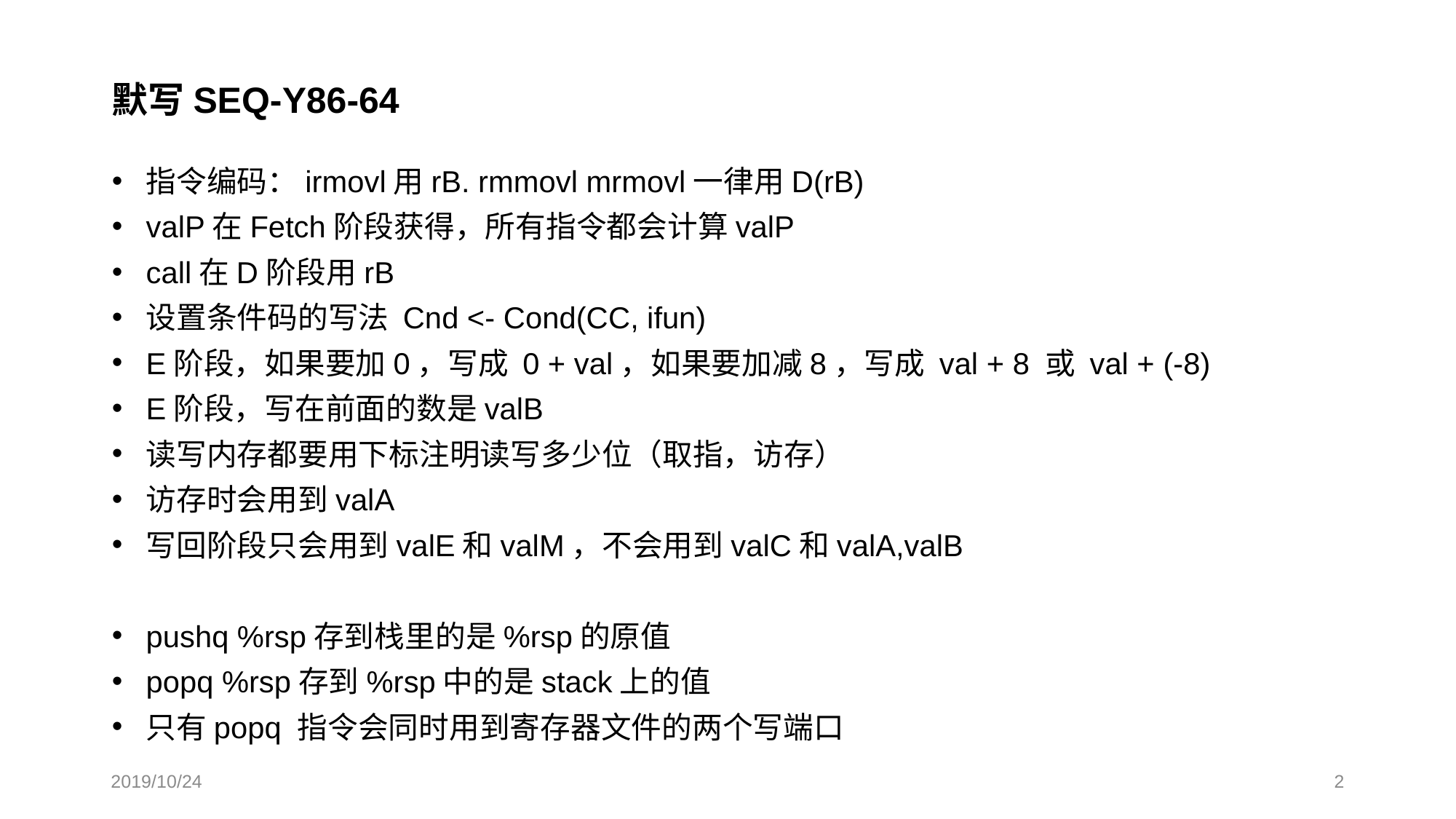

默写SEQ-Y86-64

指令编码：irmovl用rB. rmmovl mrmovl一律用D(rB)
valP在Fetch阶段获得，所有指令都会计算valP
call在D阶段用rB
设置条件码的写法 Cnd <- Cond(CC, ifun)
E阶段，如果要加0，写成 0 + val，如果要加减8，写成 val + 8 或 val + (-8)
E阶段，写在前面的数是valB
读写内存都要用下标注明读写多少位（取指，访存）
访存时会用到valA
写回阶段只会用到valE和valM，不会用到valC和valA,valB

pushq %rsp存到栈里的是%rsp的原值
popq %rsp存到%rsp中的是stack上的值
只有popq 指令会同时用到寄存器文件的两个写端口
2019/10/24
2